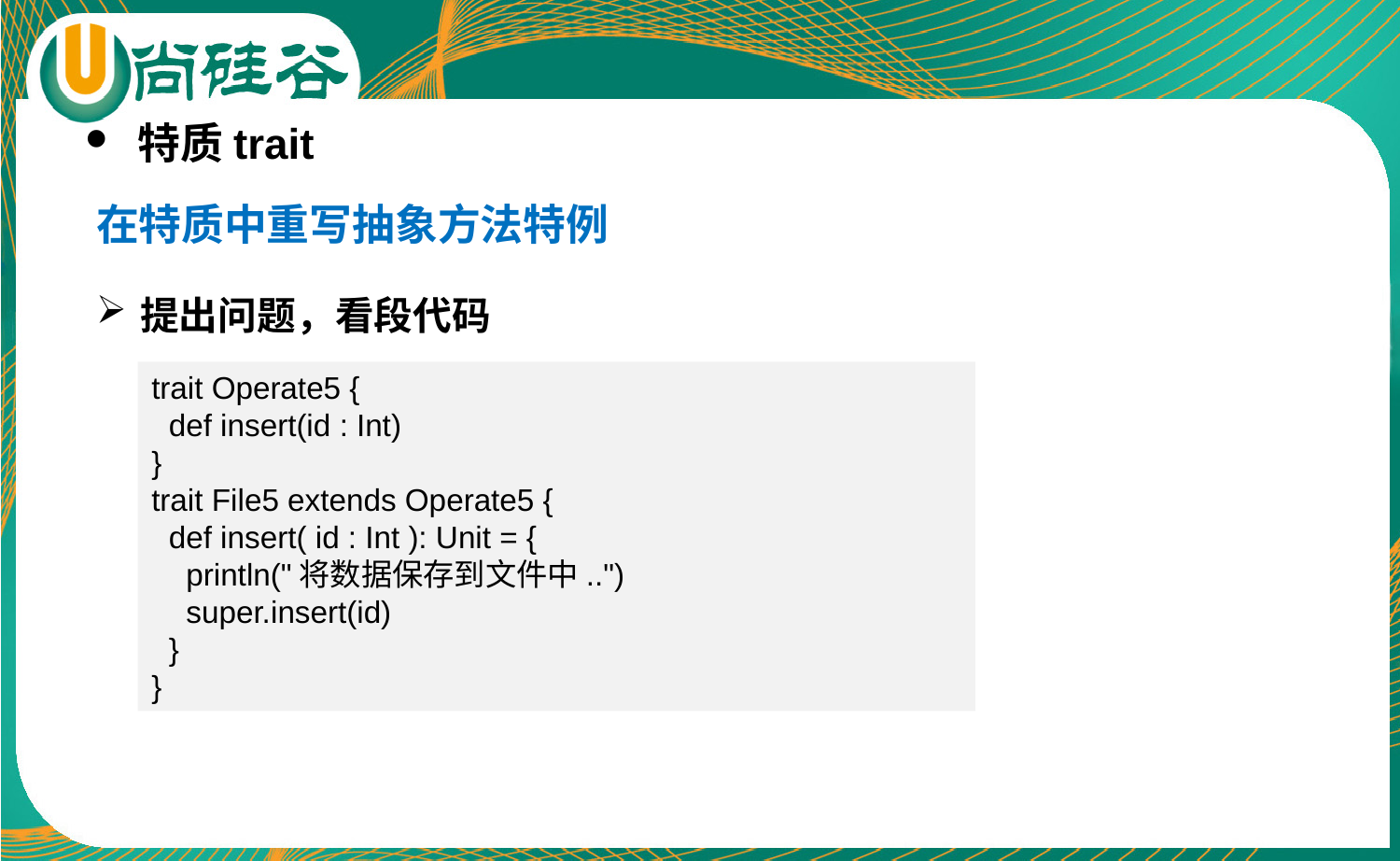

特质trait

在特质中重写抽象方法特例

提出问题，看段代码
trait Operate5 {
  def insert(id : Int)
}
trait File5 extends Operate5 {
  def insert( id : Int ): Unit = {
    println("将数据保存到文件中..")
    super.insert(id)
  }
}